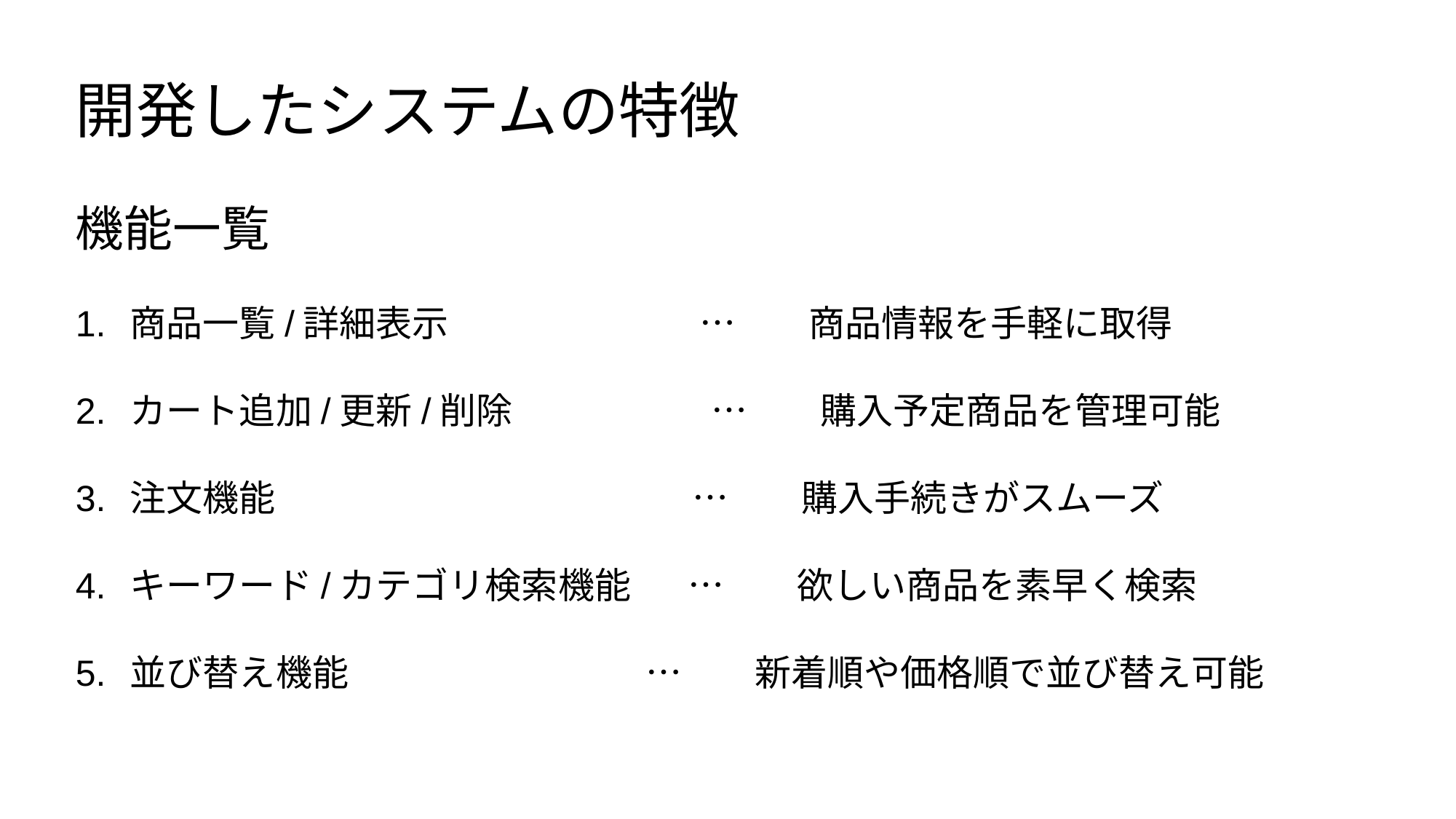

# 開発したシステムの特徴
機能一覧
商品一覧/詳細表示　　　  　    …　　商品情報を手軽に取得
カート追加/更新/削除　  　 　 …　　購入予定商品を管理可能
注文機能　　　　　　　　　    …　　購入手続きがスムーズ
キーワード/カテゴリ検索機能       …　　欲しい商品を素早く検索
並び替え機能　                         …　　新着順や価格順で並び替え可能